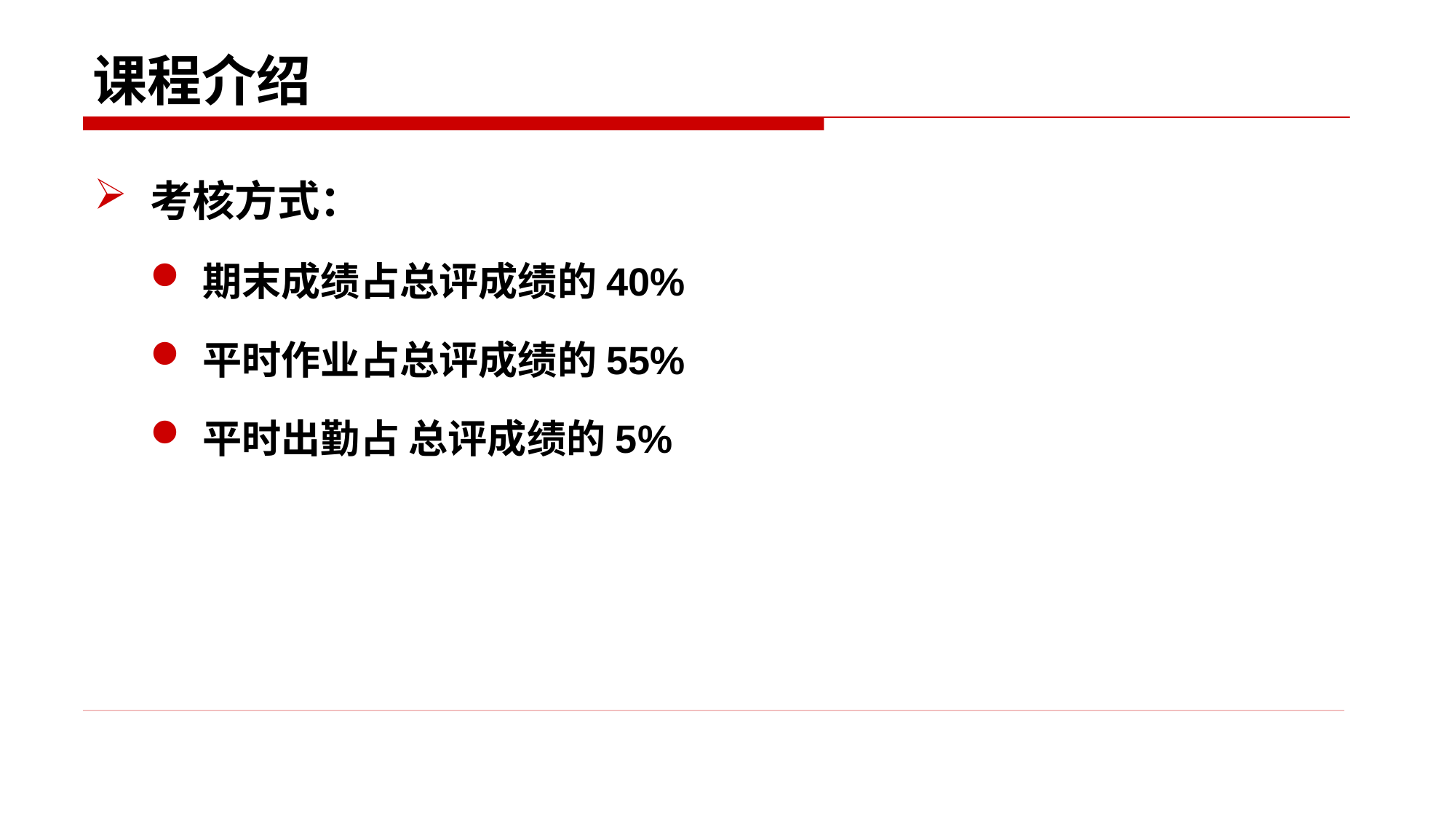

# 课程介绍
考核方式：
期末成绩占总评成绩的40%
平时作业占总评成绩的55%
平时出勤占 总评成绩的5%